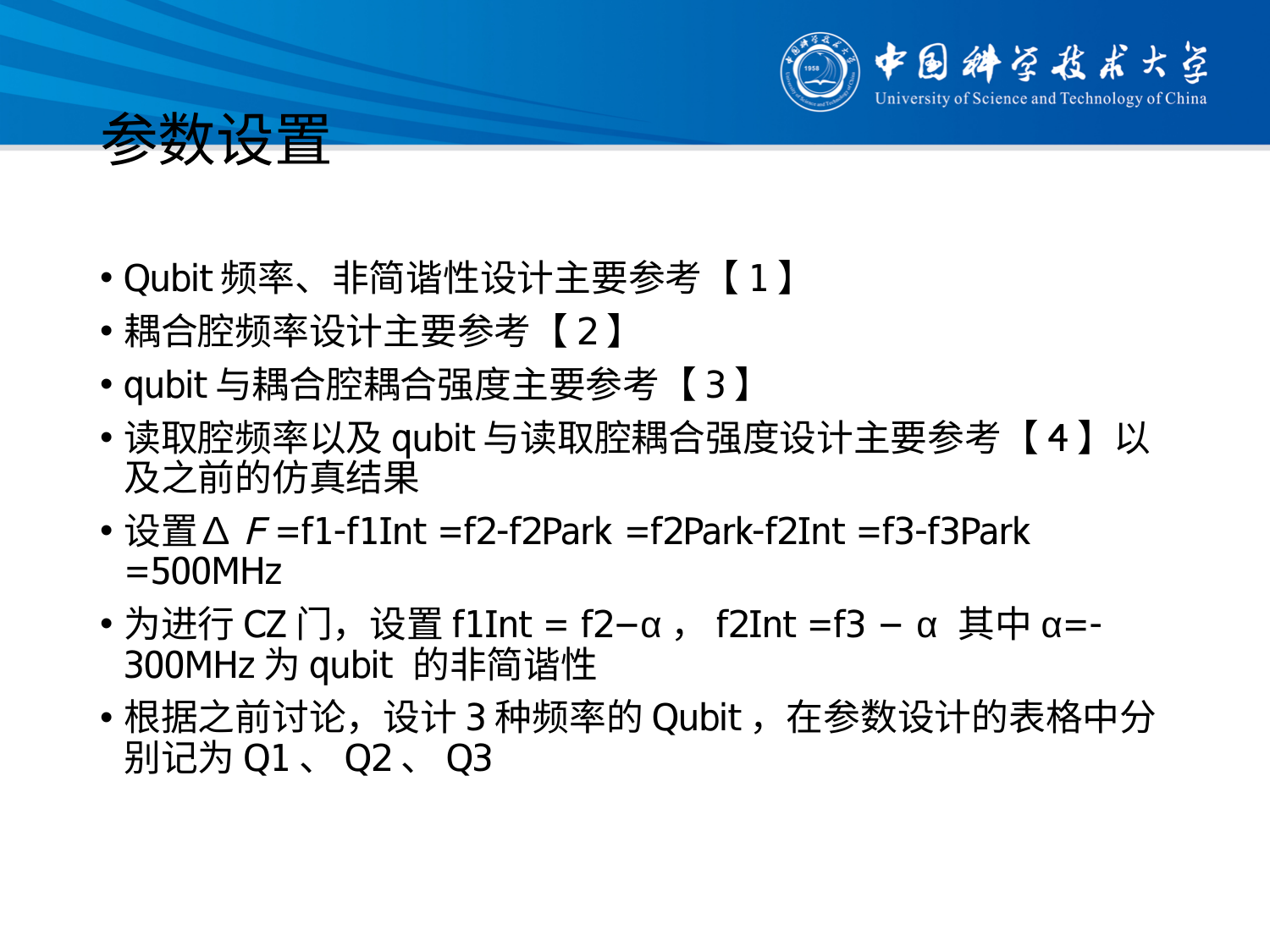

# 参数设置
Qubit频率、非简谐性设计主要参考【1】
耦合腔频率设计主要参考【2】
qubit与耦合腔耦合强度主要参考【3】
读取腔频率以及qubit与读取腔耦合强度设计主要参考【4】以及之前的仿真结果
设置∆F =f1-f1Int =f2-f2Park =f2Park-f2Int =f3-f3Park =500MHz
为进行CZ门，设置f1Int = f2−α，f2Int =f3 − α 其中α=-300MHz为qubit 的非简谐性
根据之前讨论，设计3种频率的Qubit，在参数设计的表格中分别记为Q1、Q2、Q3